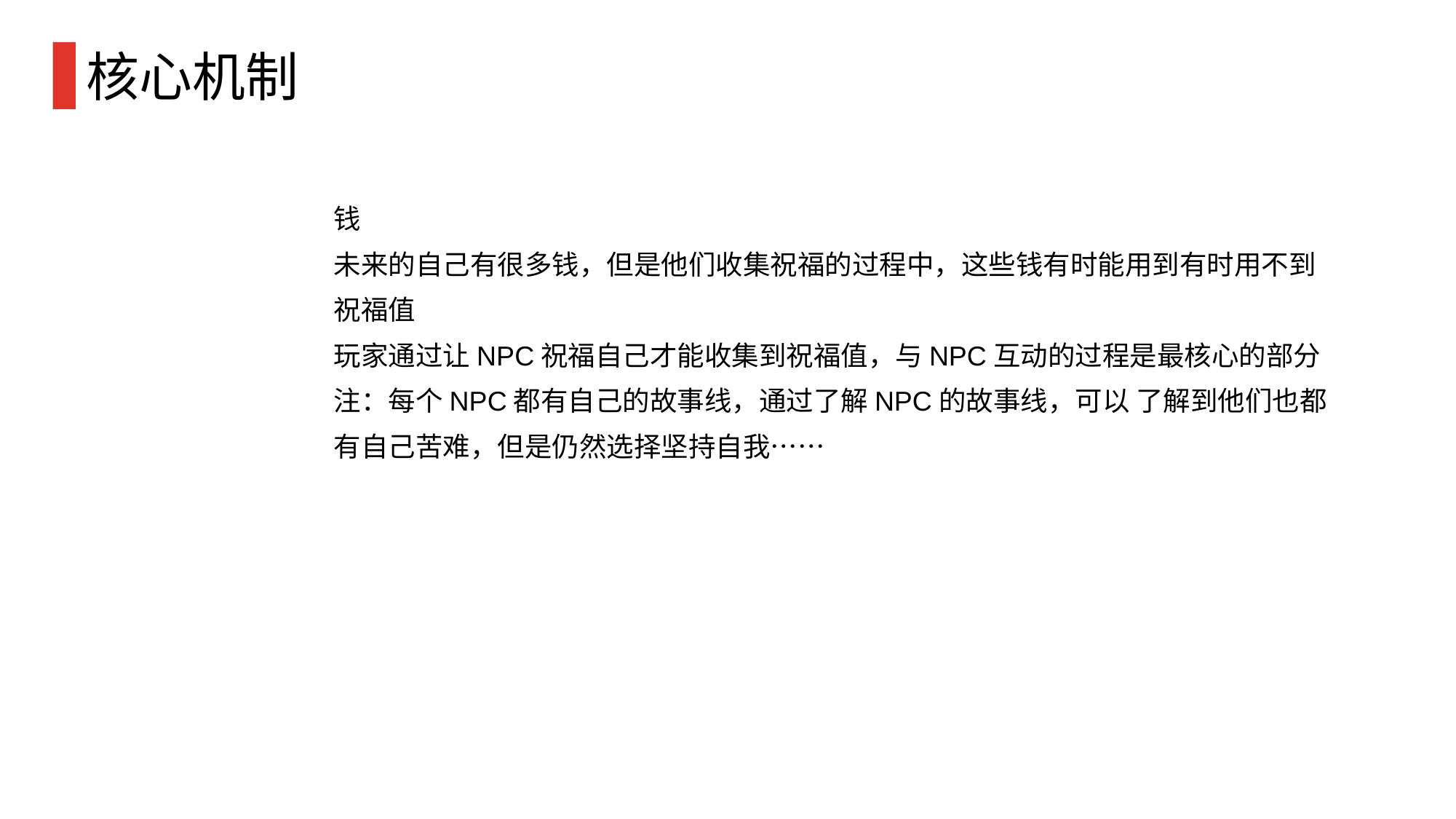

核心机制

钱
未来的自己有很多钱，但是他们收集祝福的过程中，这些钱有时能用到有时用不到
祝福值
玩家通过让NPC祝福自己才能收集到祝福值，与NPC互动的过程是最核心的部分
注：每个NPC都有自己的故事线，通过了解NPC的故事线，可以 了解到他们也都有自己苦难，但是仍然选择坚持自我……